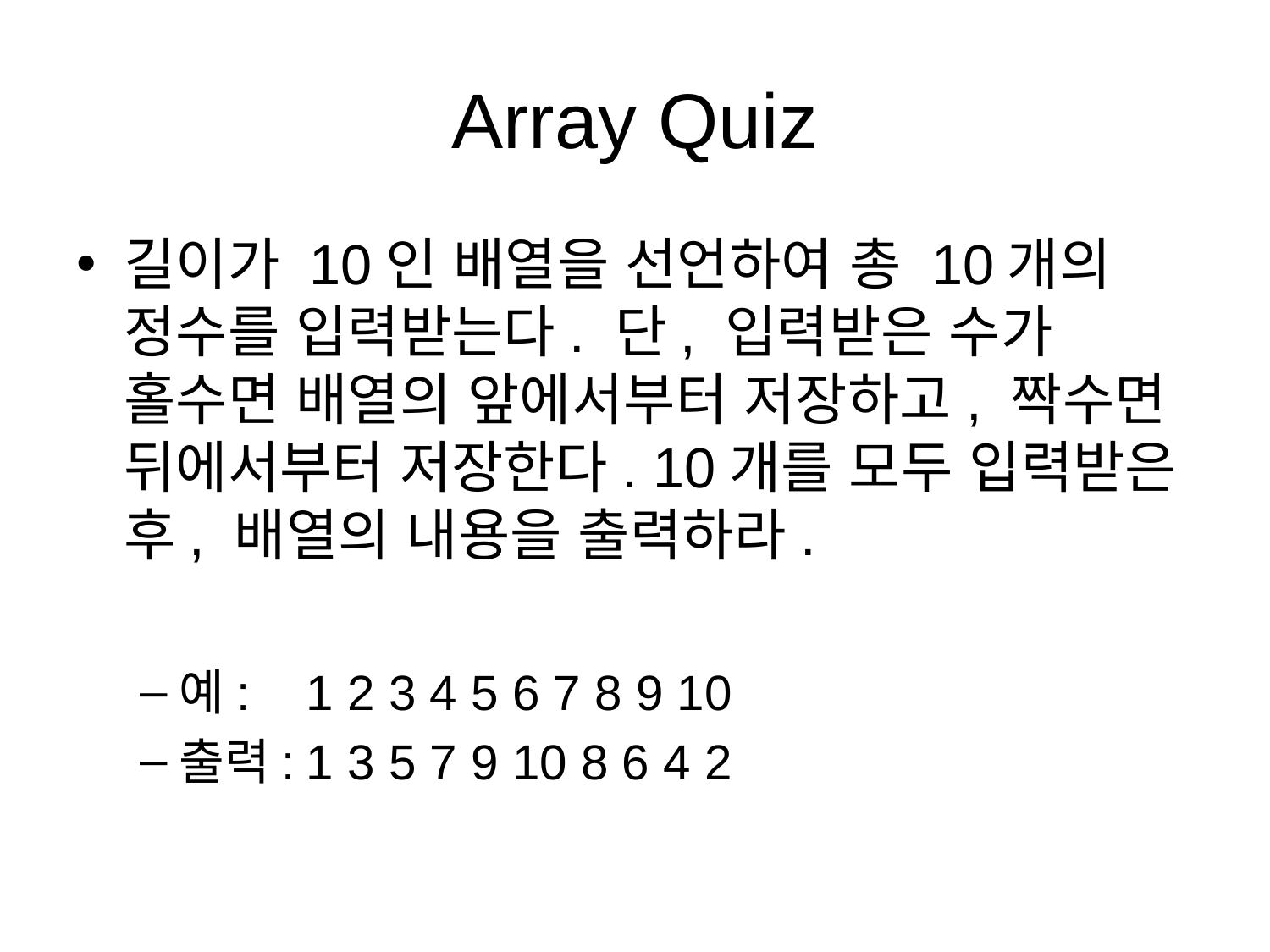

# Array Quiz
길이가 10인 배열을 선언하여 총 10개의 정수를 입력받는다. 단, 입력받은 수가 홀수면 배열의 앞에서부터 저장하고, 짝수면 뒤에서부터 저장한다. 10개를 모두 입력받은 후, 배열의 내용을 출력하라.

예:	1 2 3 4 5 6 7 8 9 10
출력:	1 3 5 7 9 10 8 6 4 2